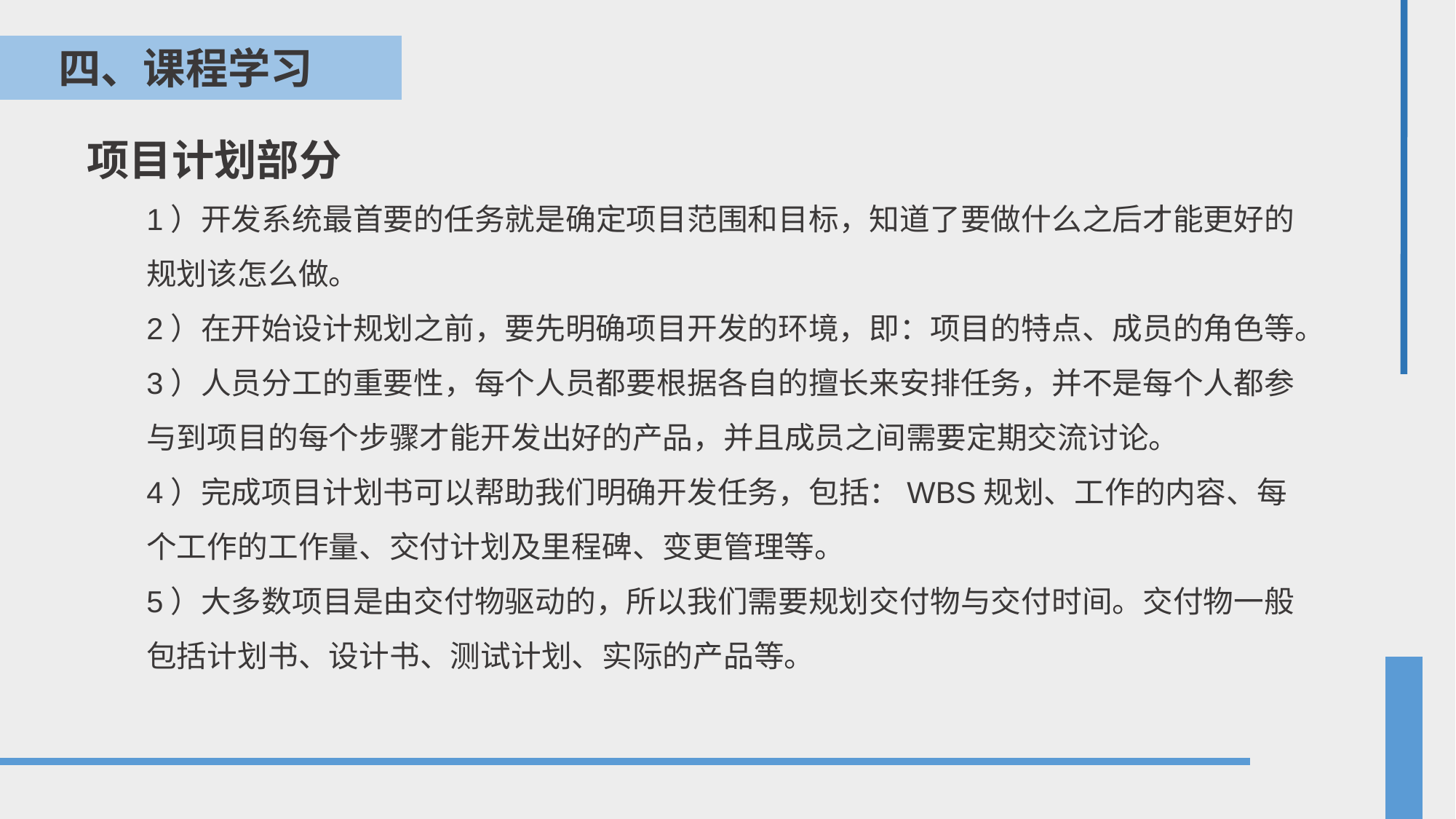

四、课程学习
项目计划部分
1）开发系统最首要的任务就是确定项目范围和目标，知道了要做什么之后才能更好的规划该怎么做。
2）在开始设计规划之前，要先明确项目开发的环境，即：项目的特点、成员的角色等。
3）人员分工的重要性，每个人员都要根据各自的擅长来安排任务，并不是每个人都参与到项目的每个步骤才能开发出好的产品，并且成员之间需要定期交流讨论。
4）完成项目计划书可以帮助我们明确开发任务，包括：WBS规划、工作的内容、每个工作的工作量、交付计划及里程碑、变更管理等。
5）大多数项目是由交付物驱动的，所以我们需要规划交付物与交付时间。交付物一般包括计划书、设计书、测试计划、实际的产品等。